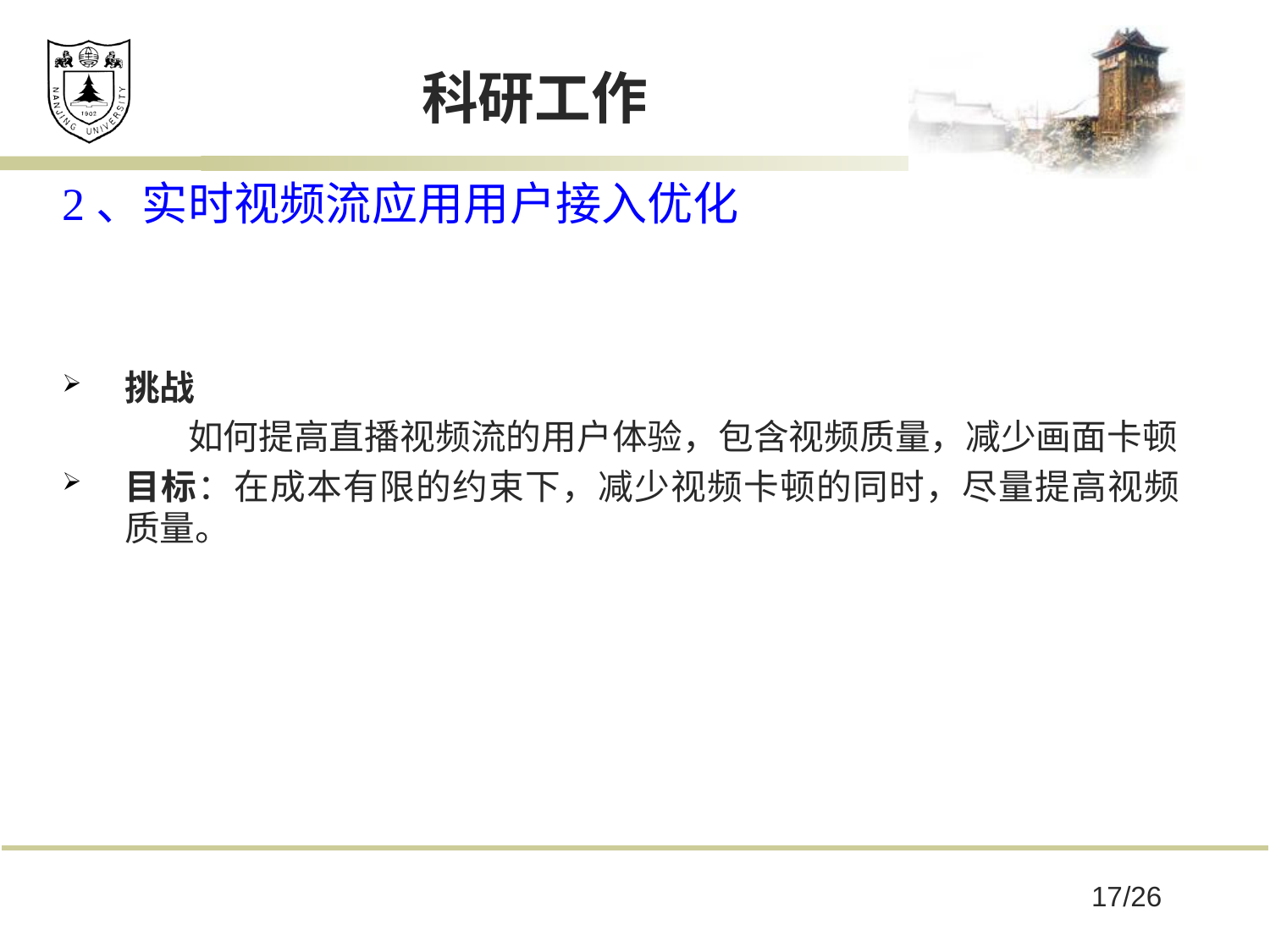

# 科研工作
2、实时视频流应用用户接入优化

挑战
       如何提高直播视频流的用户体验，包含视频质量，减少画面卡顿
目标：在成本有限的约束下，减少视频卡顿的同时，尽量提高视频质量。

17/26